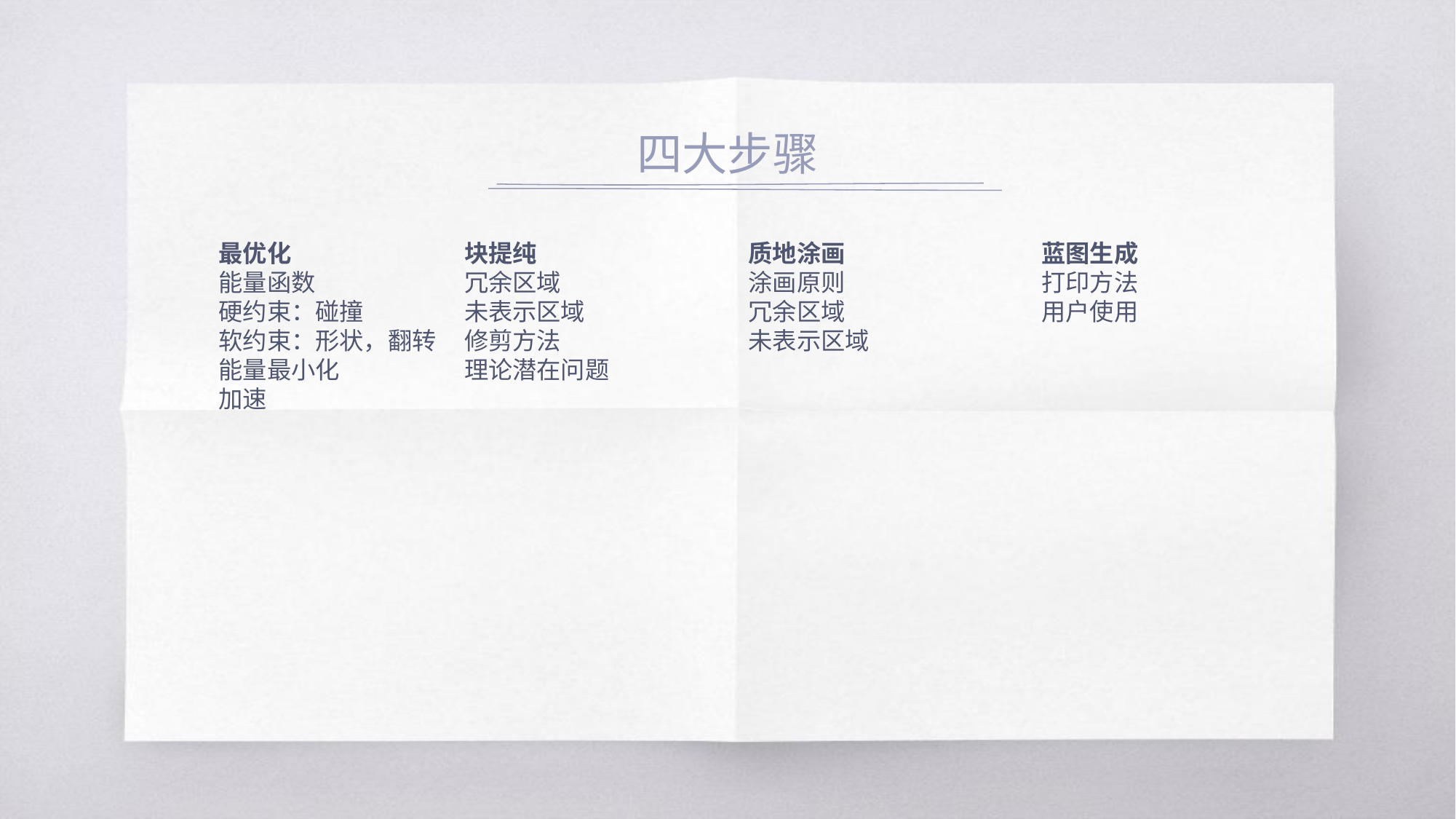

# 四大步骤
最优化
能量函数
硬约束：碰撞
软约束：形状，翻转
能量最小化
加速
块提纯
冗余区域
未表示区域
修剪方法
理论潜在问题
质地涂画
涂画原则
冗余区域
未表示区域
蓝图生成
打印方法
用户使用